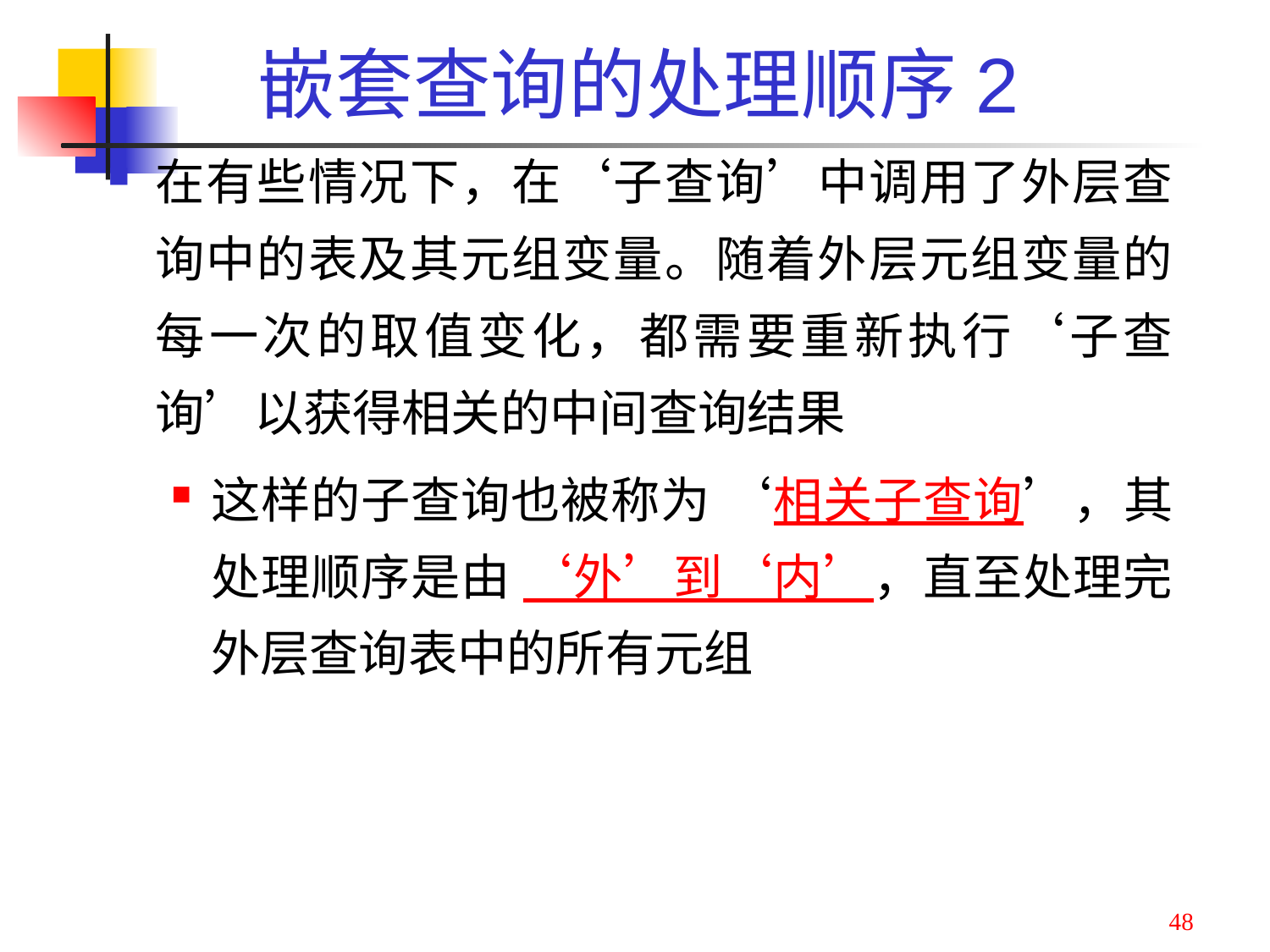

# 嵌套查询的处理顺序2
在有些情况下，在‘子查询’中调用了外层查询中的表及其元组变量。随着外层元组变量的每一次的取值变化，都需要重新执行‘子查询’以获得相关的中间查询结果
这样的子查询也被称为 ‘相关子查询’，其处理顺序是由 ‘外’到‘内’，直至处理完外层查询表中的所有元组
48